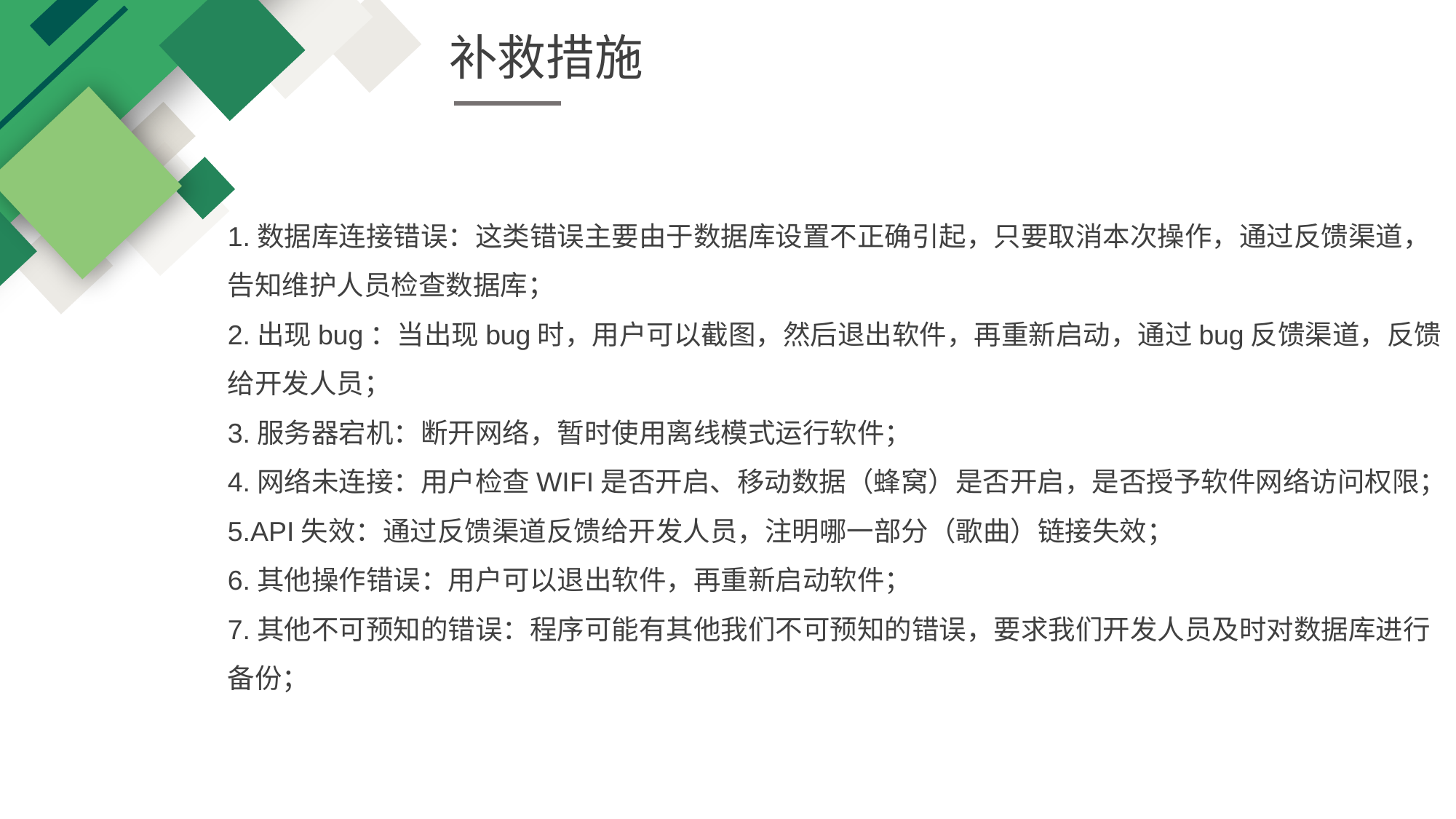

补救措施
1.数据库连接错误：这类错误主要由于数据库设置不正确引起，只要取消本次操作，通过反馈渠道，告知维护人员检查数据库；
2.出现bug：当出现bug时，用户可以截图，然后退出软件，再重新启动，通过bug反馈渠道，反馈给开发人员；
3.服务器宕机：断开网络，暂时使用离线模式运行软件；
4.网络未连接：用户检查WIFI是否开启、移动数据（蜂窝）是否开启，是否授予软件网络访问权限；
5.API失效：通过反馈渠道反馈给开发人员，注明哪一部分（歌曲）链接失效；
6.其他操作错误：用户可以退出软件，再重新启动软件；
7.其他不可预知的错误：程序可能有其他我们不可预知的错误，要求我们开发人员及时对数据库进行备份；